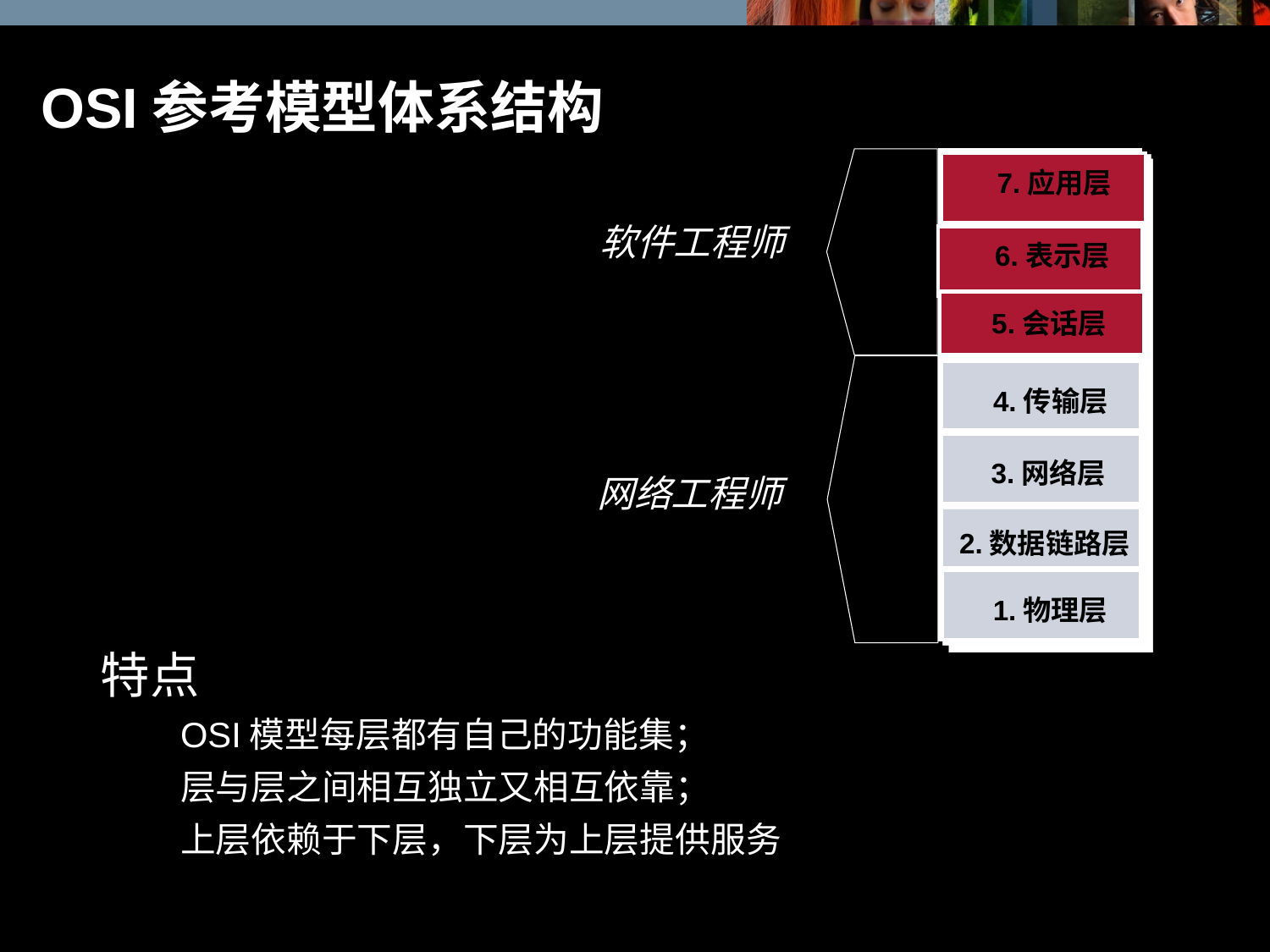

# OSI参考模型体系结构

   7.应用层

软件工程师

    6.表示层

5.会话层

4.传输层

3.网络层
网络工程师

  2.数据链路层

1.物理层
特点
OSI模型每层都有自己的功能集；
层与层之间相互独立又相互依靠；
上层依赖于下层，下层为上层提供服务